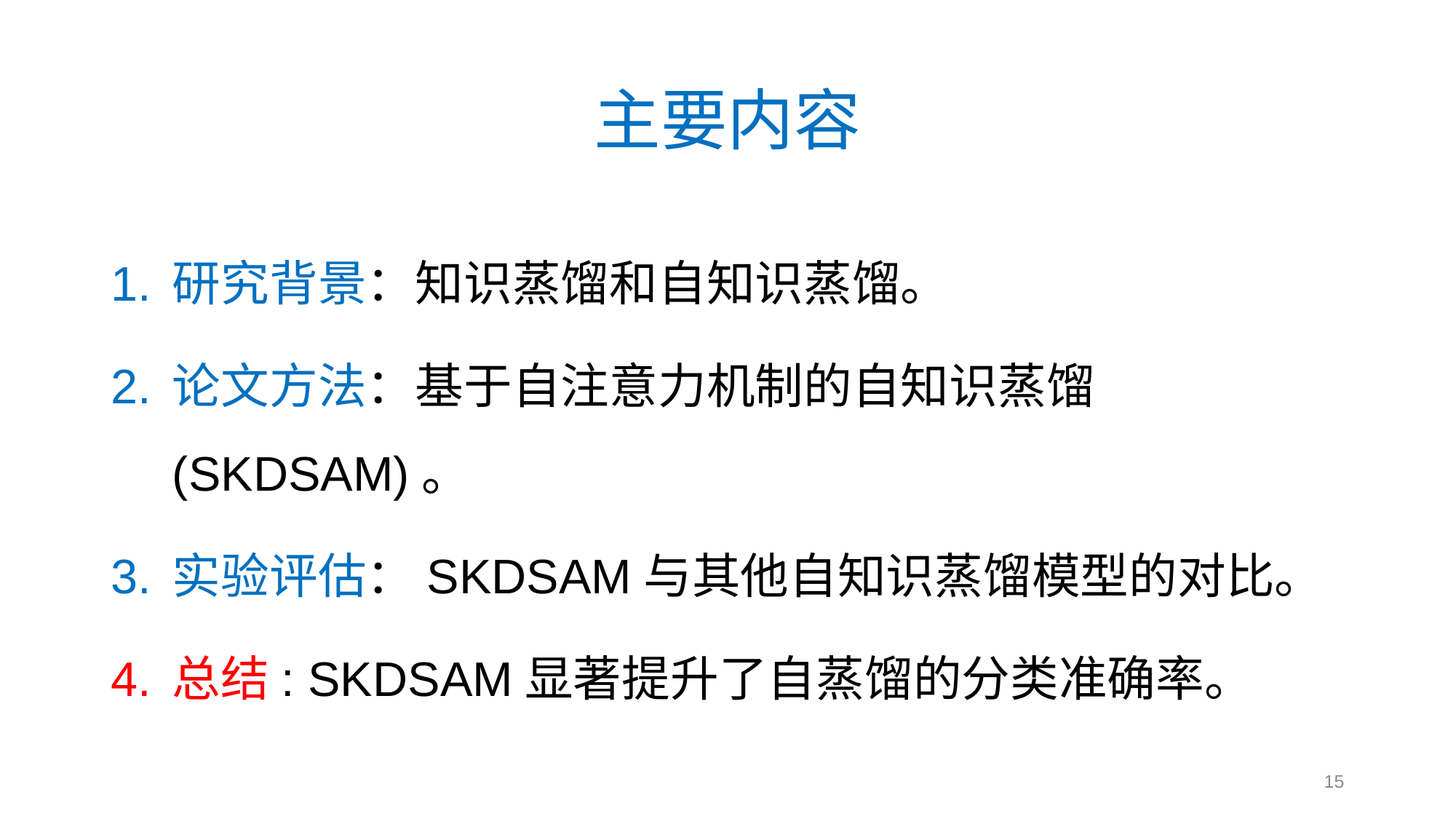

# 主要内容
研究背景：知识蒸馏和自知识蒸馏。
论文方法：基于自注意力机制的自知识蒸馏(SKDSAM)。
实验评估：SKDSAM与其他自知识蒸馏模型的对比。
总结: SKDSAM显著提升了自蒸馏的分类准确率。
15